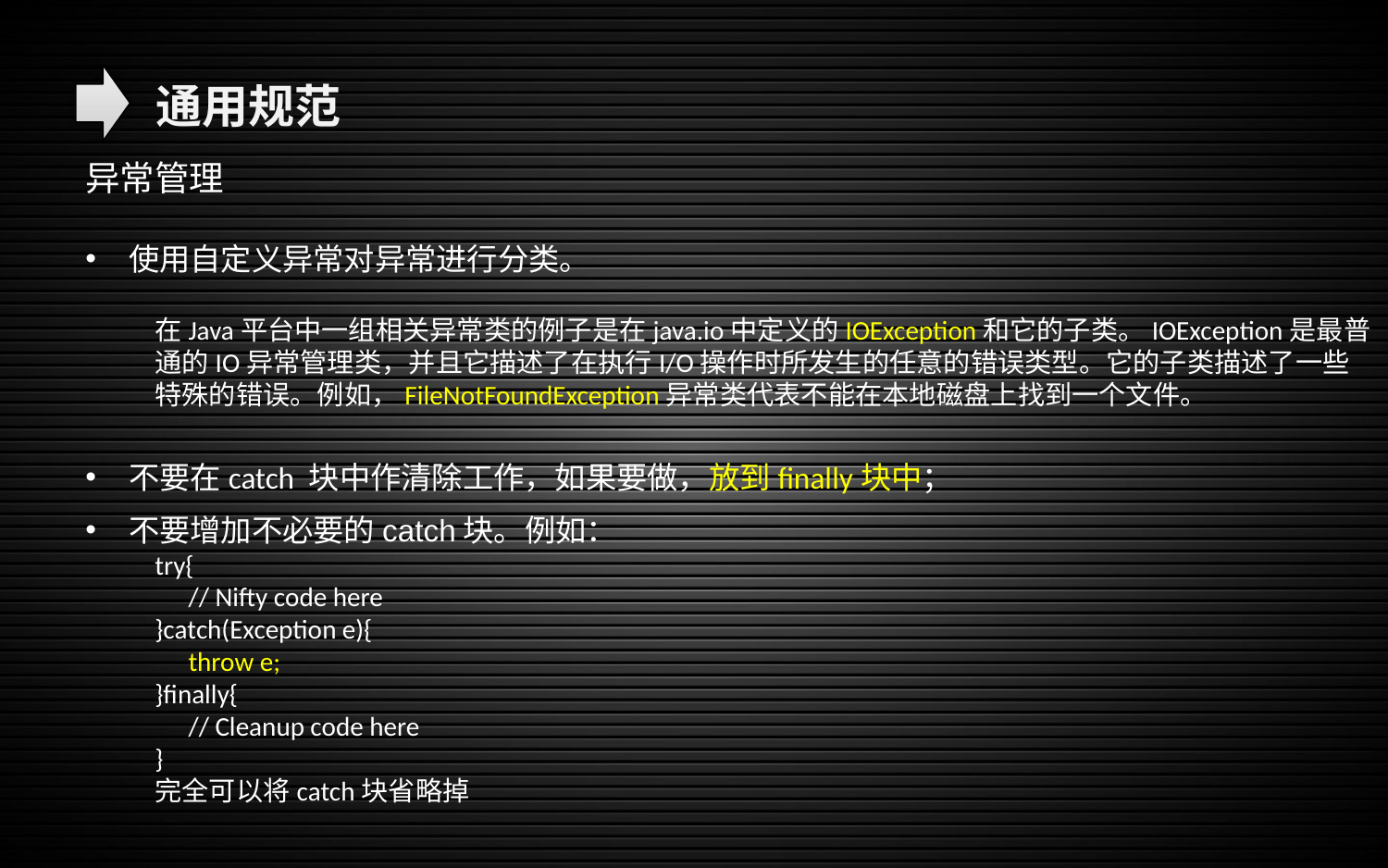

通用规范
异常管理

使用自定义异常对异常进行分类。

在Java平台中一组相关异常类的例子是在java.io中定义的IOException和它的子类。IOException是最普通的IO异常管理类，并且它描述了在执行I/O操作时所发生的任意的错误类型。它的子类描述了一些特殊的错误。例如，FileNotFoundException异常类代表不能在本地磁盘上找到一个文件。

不要在catch 块中作清除工作，如果要做，放到finally块中；
不要增加不必要的catch块。例如：
try{
　// Nifty code here
}catch(Exception e){
　throw e;
}finally{
　// Cleanup code here
}
完全可以将catch块省略掉